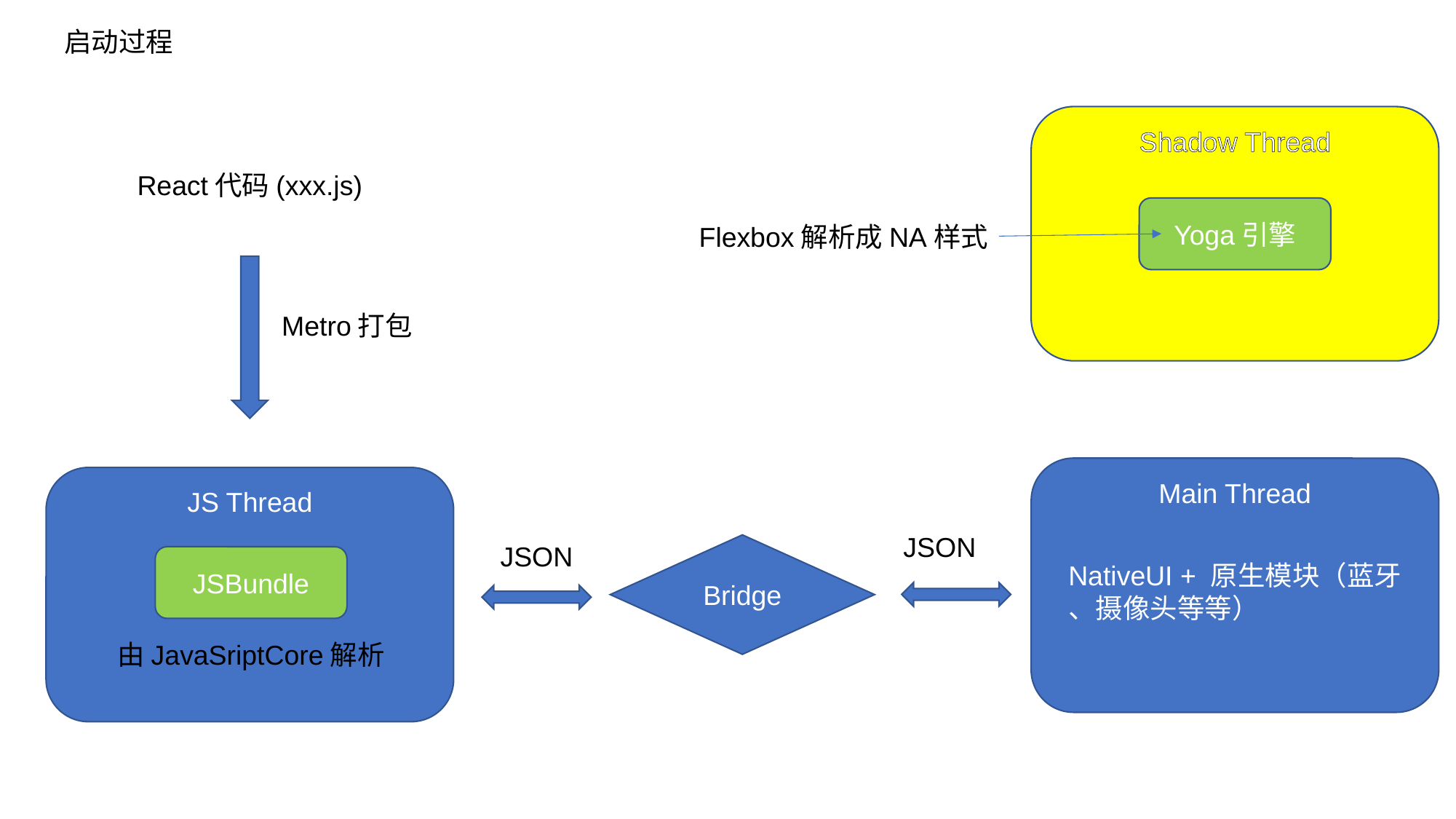

启动过程
Shadow Thread
React代码(xxx.js)
Yoga引擎
Flexbox解析成NA样式

Metro打包
Main Thread
JS Thread
JSON
JSON
Bridge
JSBundle
NativeUI + 原生模块（蓝牙
、摄像头等等）

由JavaSriptCore解析